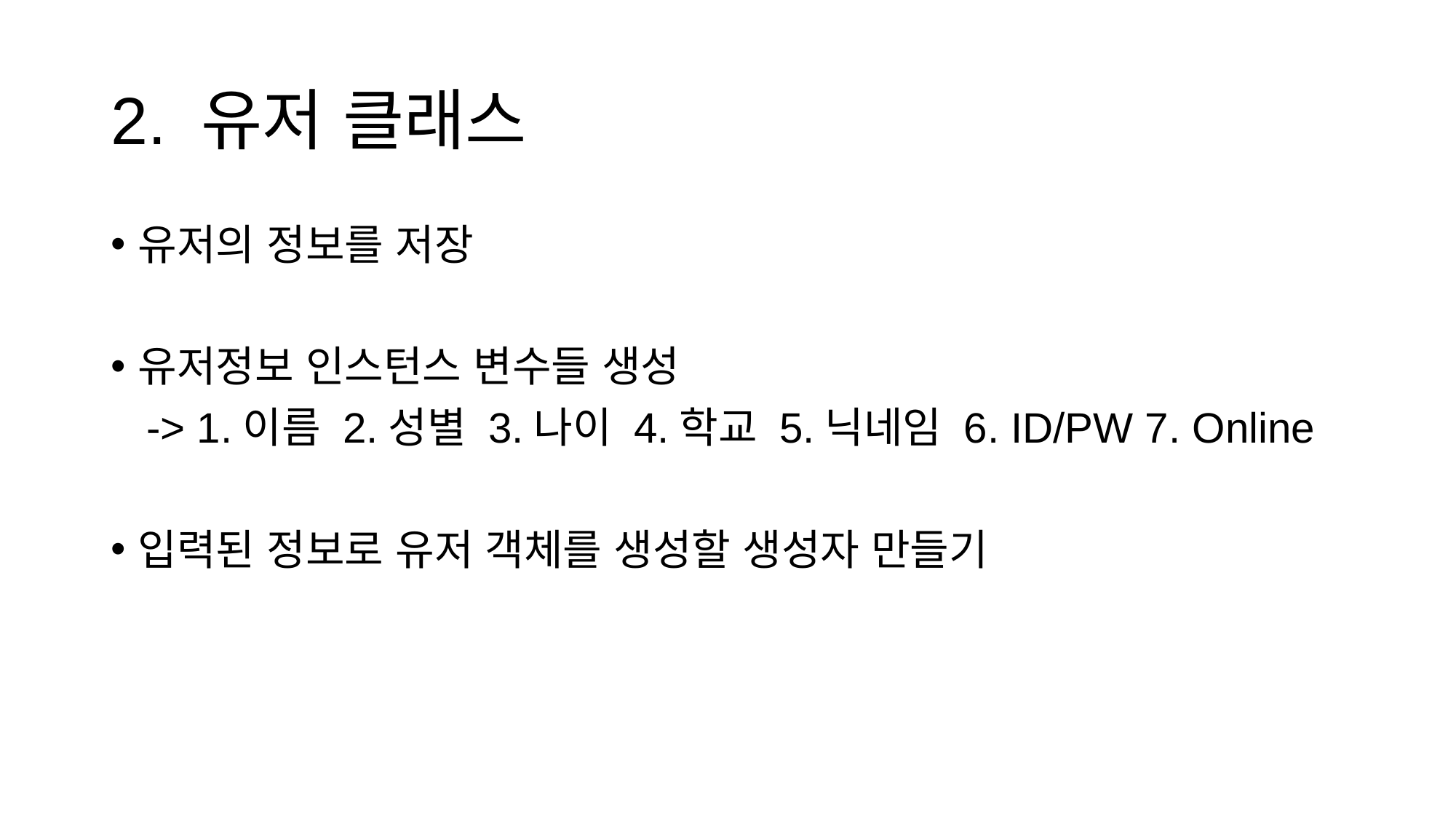

# 2. 유저 클래스
유저의 정보를 저장

유저정보 인스턴스 변수들 생성
   -> 1.이름 2.성별 3.나이 4.학교 5.닉네임 6. ID/PW 7. Online

입력된 정보로 유저 객체를 생성할 생성자 만들기